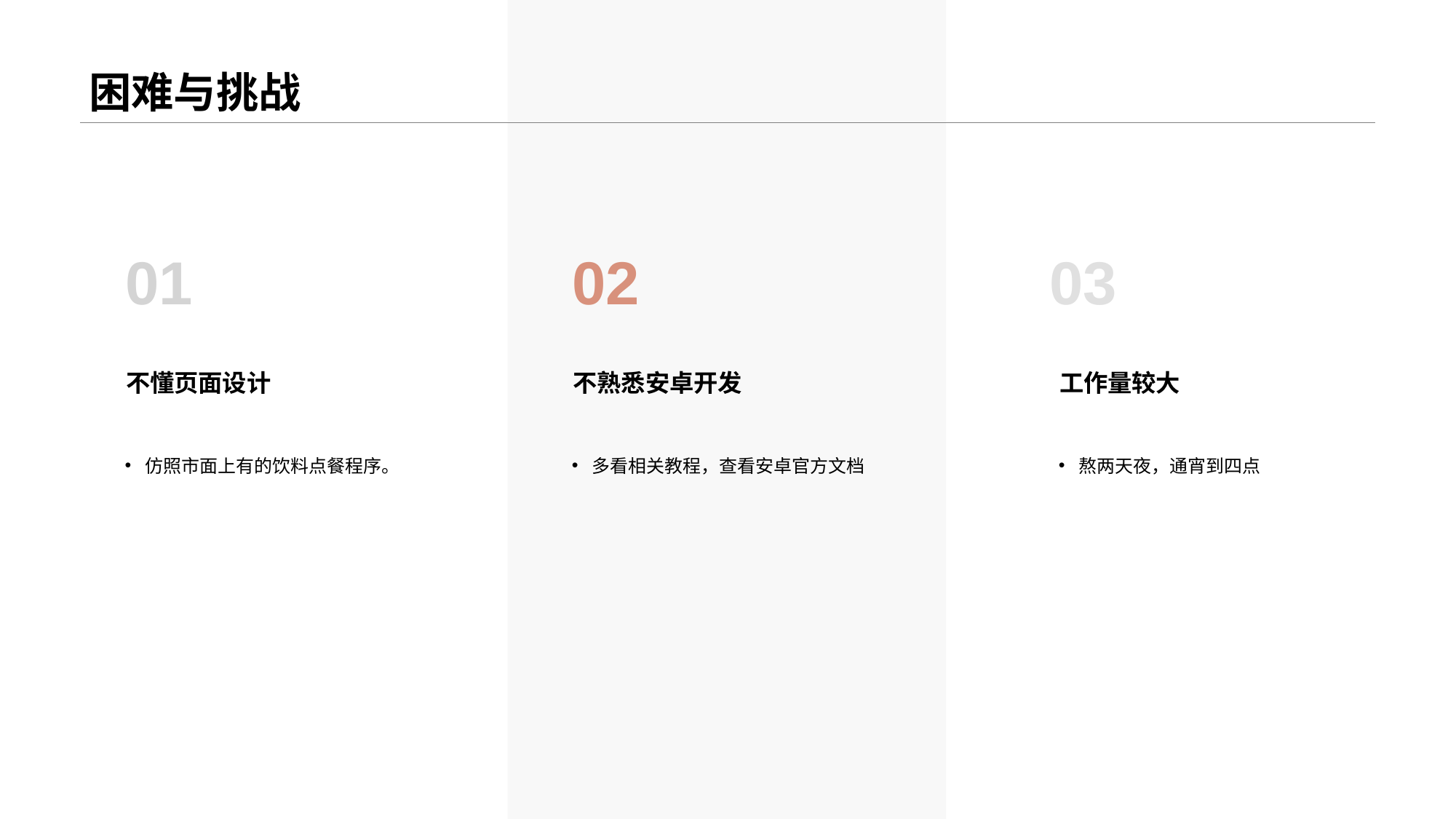

困难与挑战

01
02
不熟悉安卓开发
多看相关教程，查看安卓官方文档
03
不懂页面设计
工作量较大
仿照市面上有的饮料点餐程序。
熬两天夜，通宵到四点